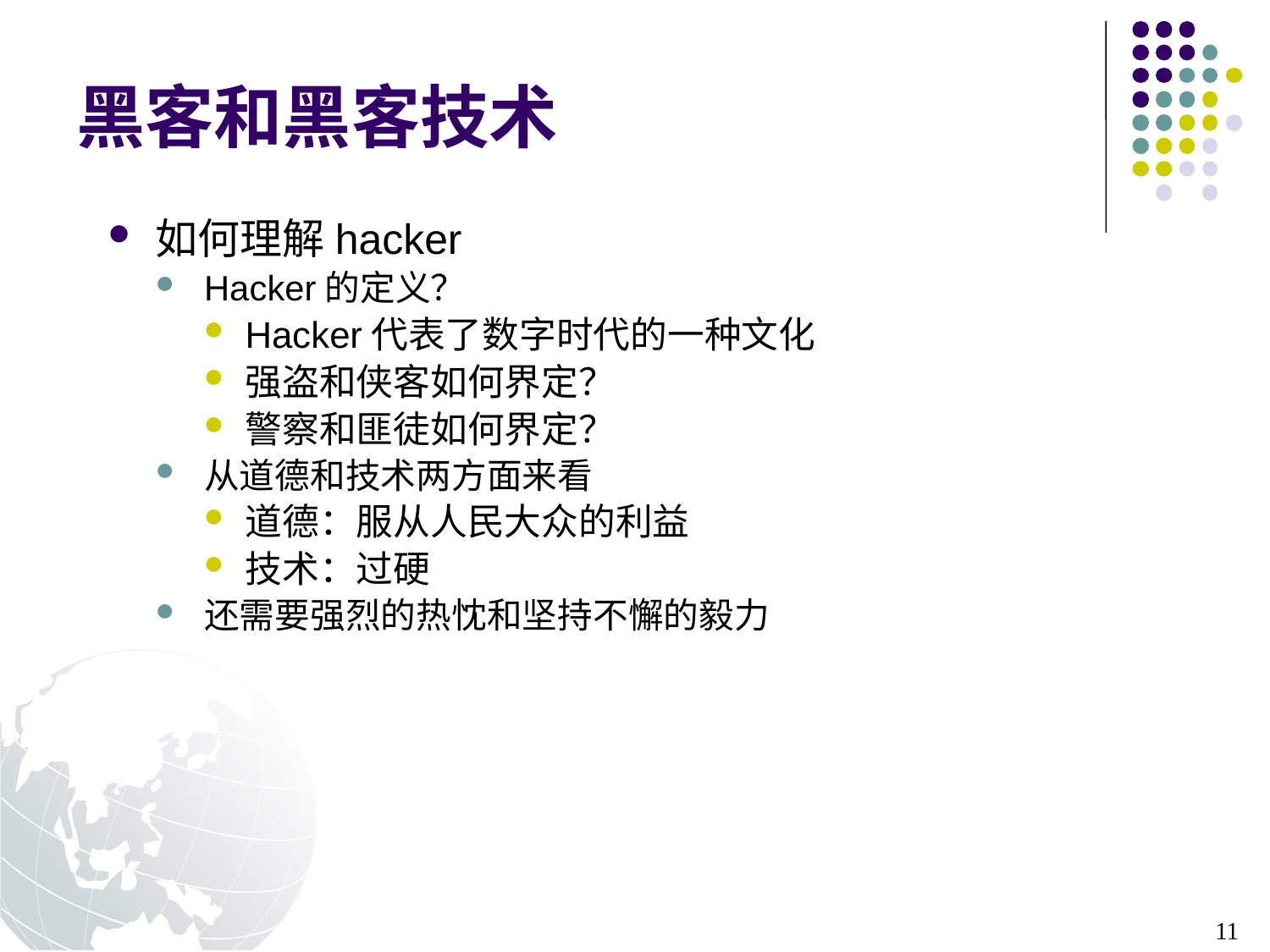

# 黑客和黑客技术
如何理解hacker
Hacker的定义？
Hacker代表了数字时代的一种文化
强盗和侠客如何界定？
警察和匪徒如何界定？
从道德和技术两方面来看
道德：服从人民大众的利益
技术：过硬
还需要强烈的热忱和坚持不懈的毅力